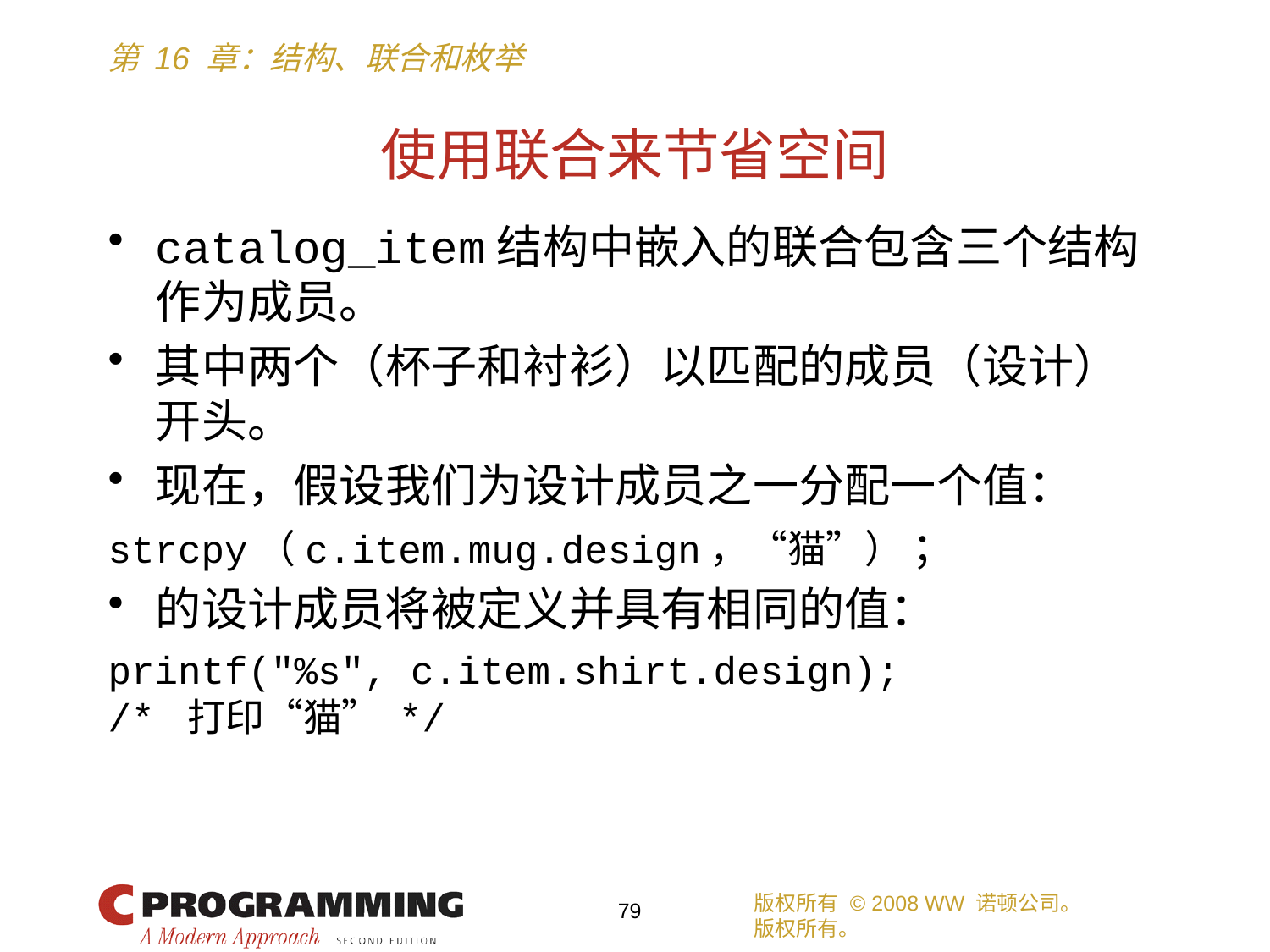

# 使用联合来节省空间
catalog_item结构中嵌入的联合包含三个结构作为成员。
其中两个（杯子和衬衫）以匹配的成员（设计）开头。
现在，假设我们为设计成员之一分配一个值：
strcpy（c.item.mug.design，“猫”） ；
的设计成员将被定义并具有相同的值：
printf("%s", c.item.shirt.design);
/* 打印“猫” */
版权所有 © 2008 WW 诺顿公司。
版权所有。
79